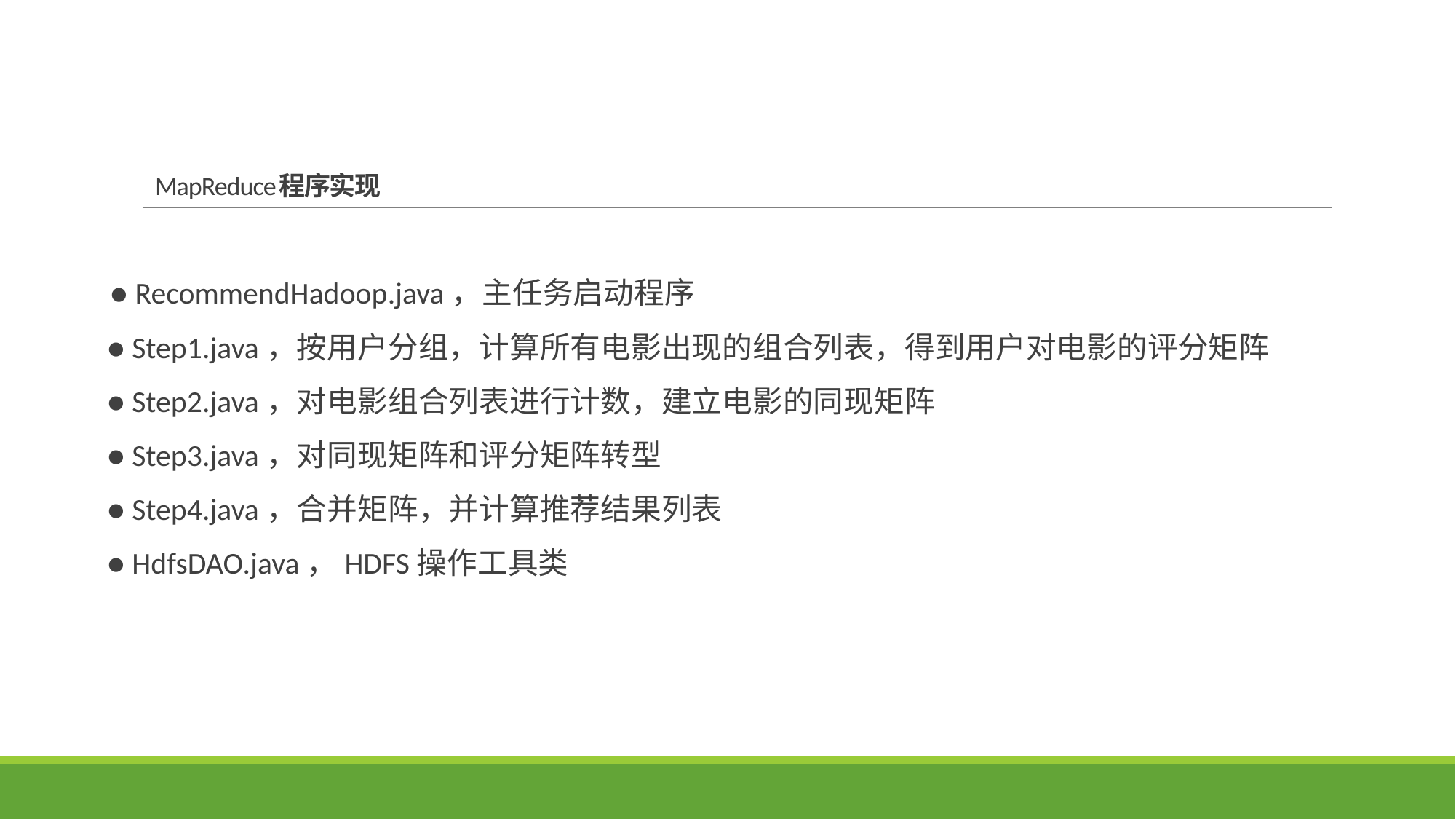

# MapReduce程序实现

  ● RecommendHadoop.java，主任务启动程序
● Step1.java，按用户分组，计算所有电影出现的组合列表，得到用户对电影的评分矩阵
● Step2.java，对电影组合列表进行计数，建立电影的同现矩阵
● Step3.java，对同现矩阵和评分矩阵转型
● Step4.java，合并矩阵，并计算推荐结果列表
● HdfsDAO.java，HDFS操作工具类